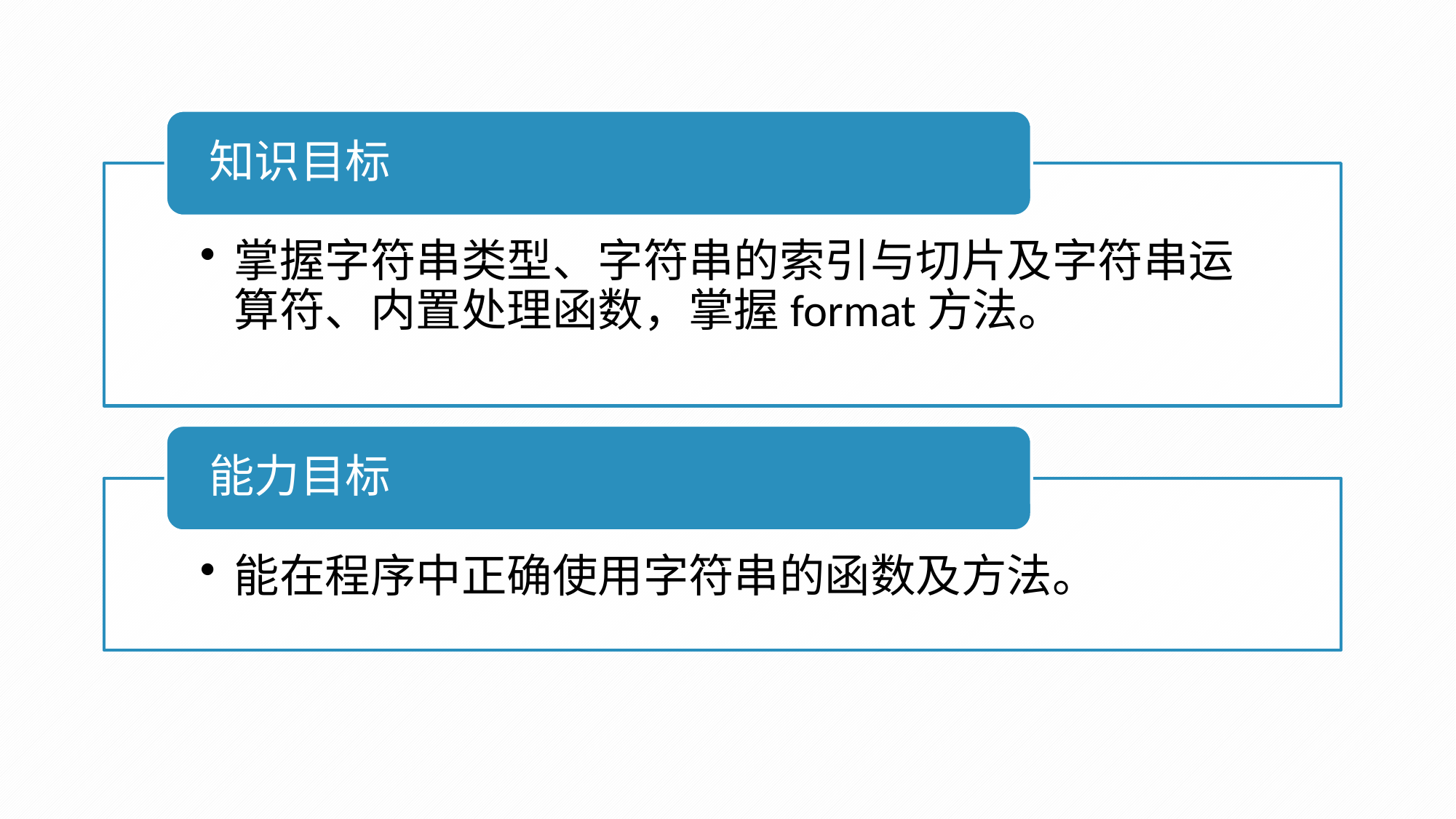

掌握字符串类型、字符串的索引与切片及字符串运算符、内置处理函数，掌握format方法。
知识目标
能在程序中正确使用字符串的函数及方法。
能力目标